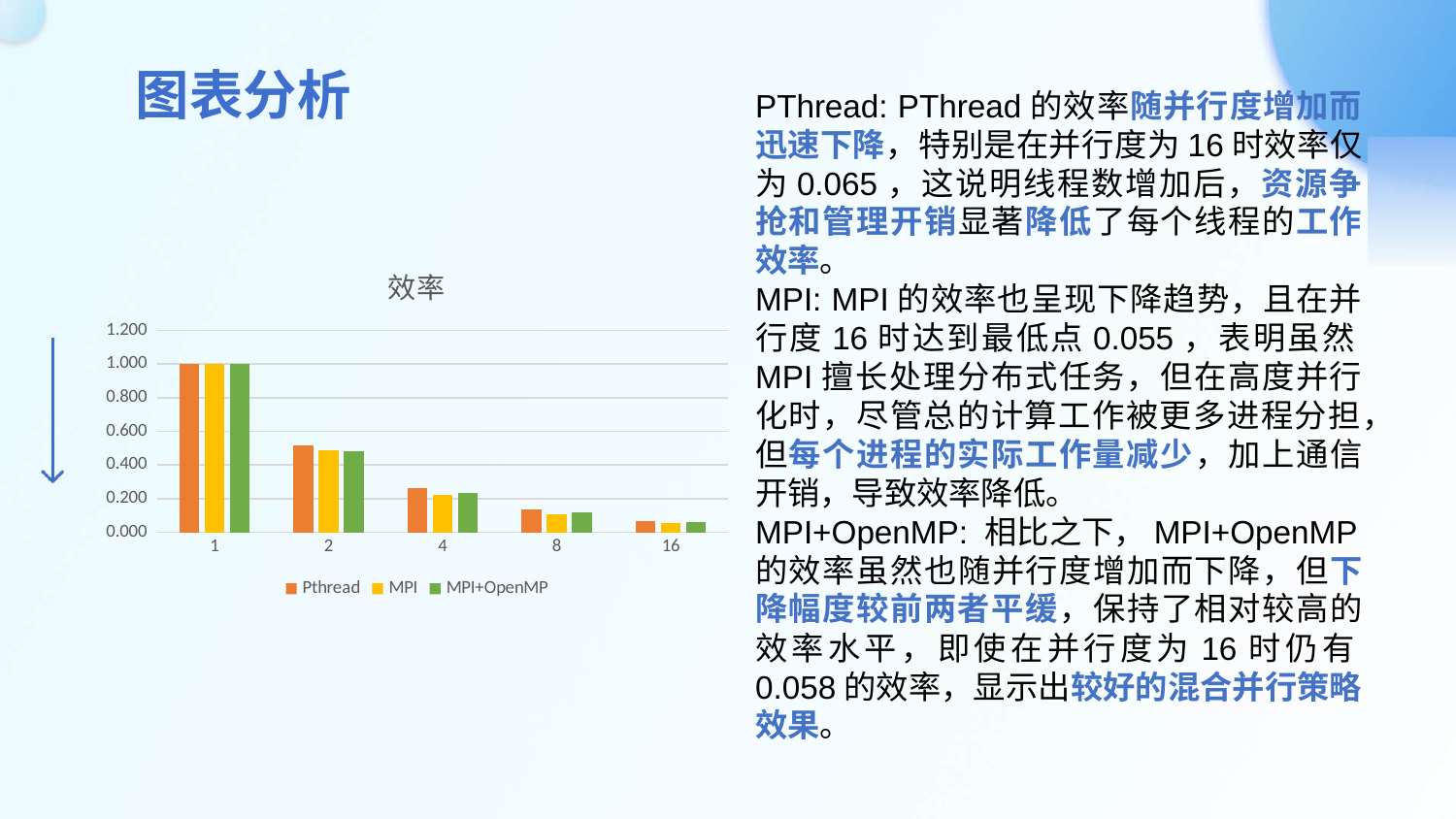

图表分析
PThread: PThread的效率随并行度增加而迅速下降，特别是在并行度为16时效率仅为0.065，这说明线程数增加后，资源争抢和管理开销显著降低了每个线程的工作效率。
MPI: MPI的效率也呈现下降趋势，且在并行度16时达到最低点0.055，表明虽然MPI擅长处理分布式任务，但在高度并行化时，尽管总的计算工作被更多进程分担，但每个进程的实际工作量减少，加上通信开销，导致效率降低。
MPI+OpenMP: 相比之下，MPI+OpenMP的效率虽然也随并行度增加而下降，但下降幅度较前两者平缓，保持了相对较高的效率水平，即使在并行度为16时仍有0.058的效率，显示出较好的混合并行策略效果。

### Chart: 效率

| Category | Pthread | MPI | MPI+OpenMP |
|---|---|---|---|
| 1 | 1.0 | 1.0 | 1.0 |
| 2 | 0.517032967032967 | 0.4877260981912145 | 0.4800884955752212 |
| 4 | 0.2643258426966292 | 0.22377000592768226 | 0.23254745866503365 |
| 8 | 0.1332106455266138 | 0.10700113378684807 | 0.11591880341880342 |
| 16 | 0.06534722222222222 | 0.05538438967136151 | 0.05813686466625841 |